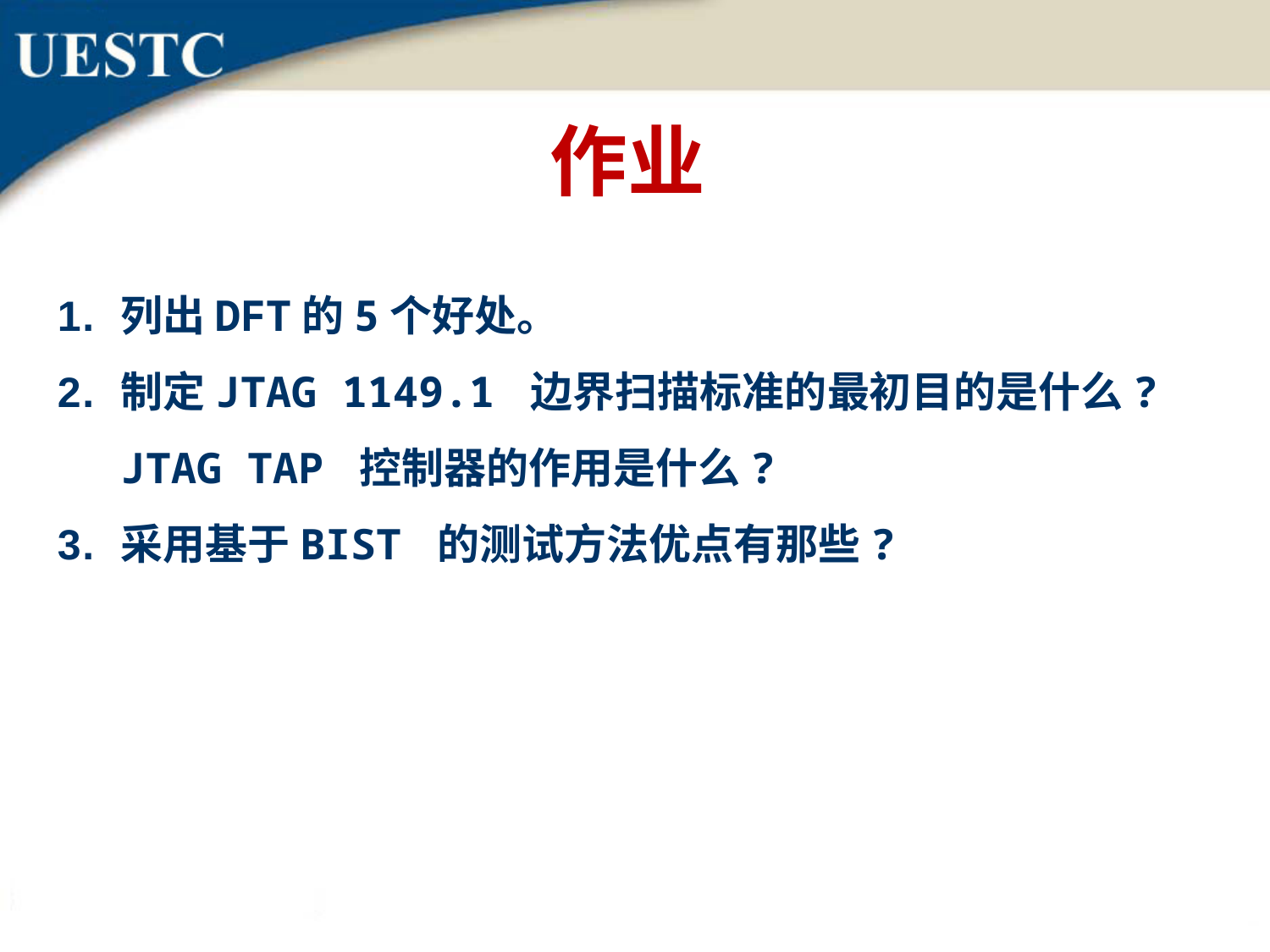

作业
列出DFT的5个好处。
制定JTAG 1149.1 边界扫描标准的最初目的是什么? JTAG TAP 控制器的作用是什么?
采用基于BIST 的测试方法优点有那些?